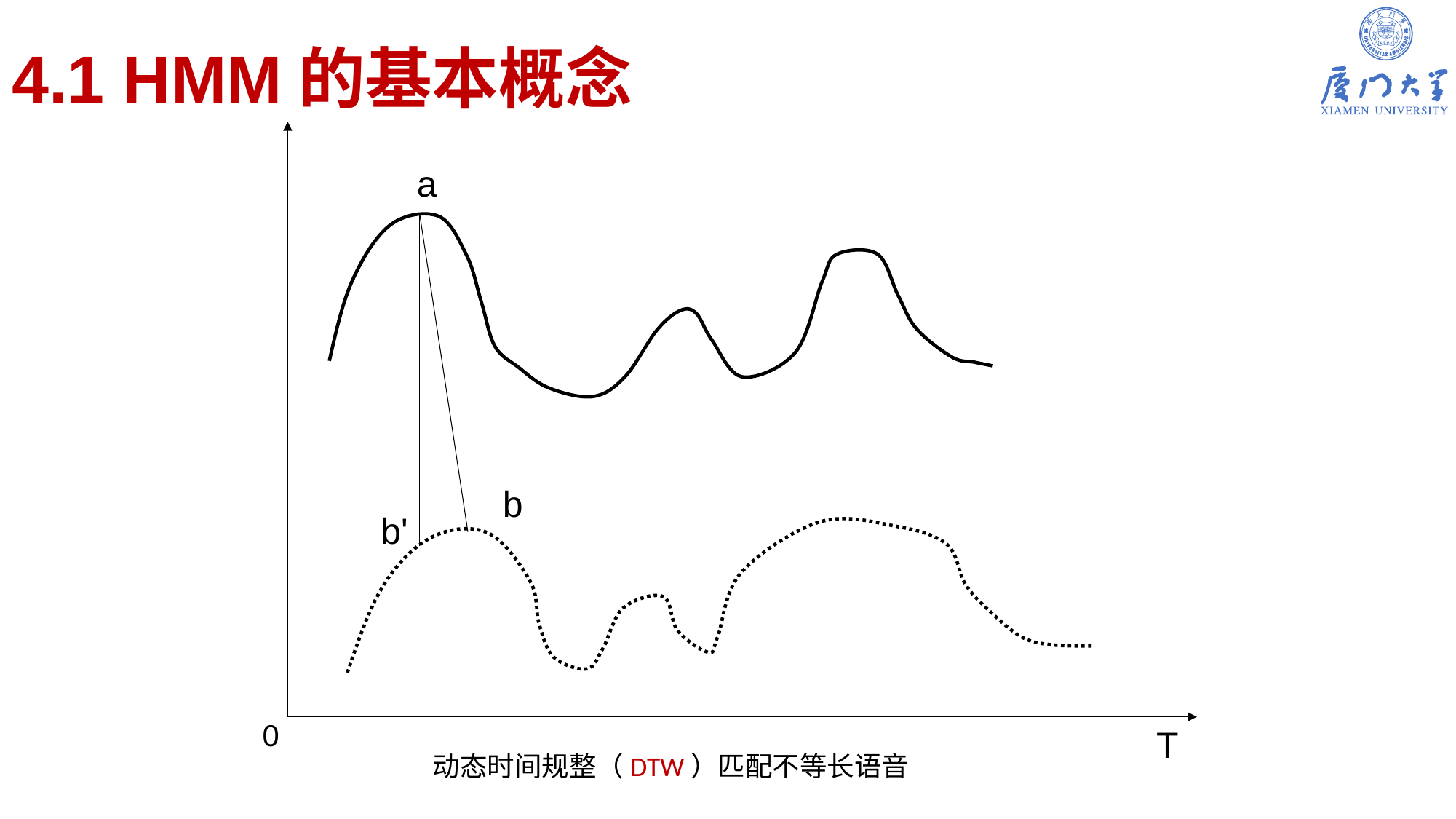

# 4.1 HMM的基本概念
a

b
b'

0
T
动态时间规整（DTW）匹配不等长语音